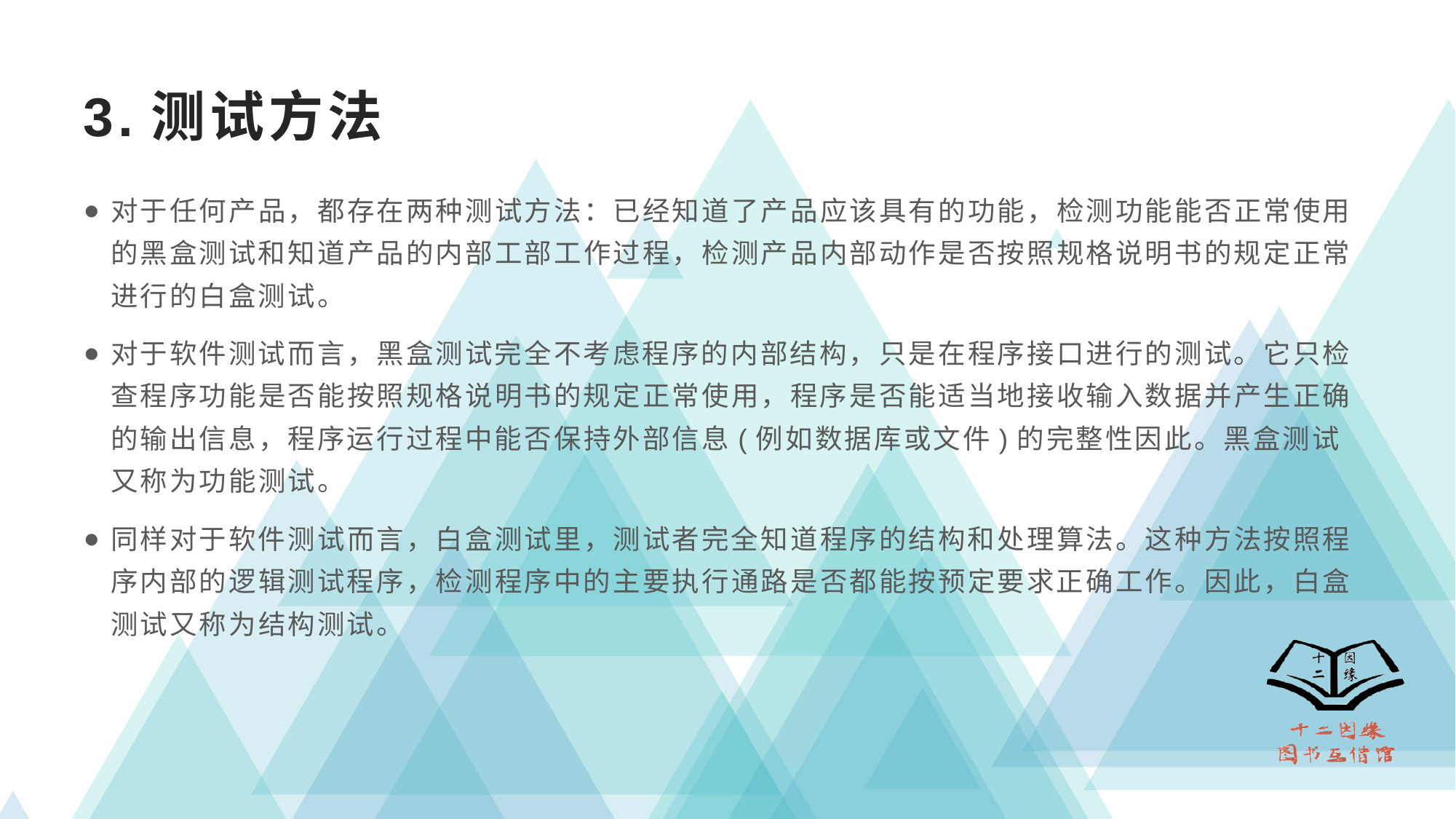

# 3.测试方法
对于任何产品，都存在两种测试方法：已经知道了产品应该具有的功能，检测功能能否正常使用的黑盒测试和知道产品的内部工部工作过程，检测产品内部动作是否按照规格说明书的规定正常进行的白盒测试。
对于软件测试而言，黑盒测试完全不考虑程序的内部结构，只是在程序接口进行的测试。它只检查程序功能是否能按照规格说明书的规定正常使用，程序是否能适当地接收输入数据并产生正确的输出信息，程序运行过程中能否保持外部信息(例如数据库或文件)的完整性因此。黑盒测试又称为功能测试。
同样对于软件测试而言，白盒测试里，测试者完全知道程序的结构和处理算法。这种方法按照程序内部的逻辑测试程序，检测程序中的主要执行通路是否都能按预定要求正确工作。因此，白盒测试又称为结构测试。